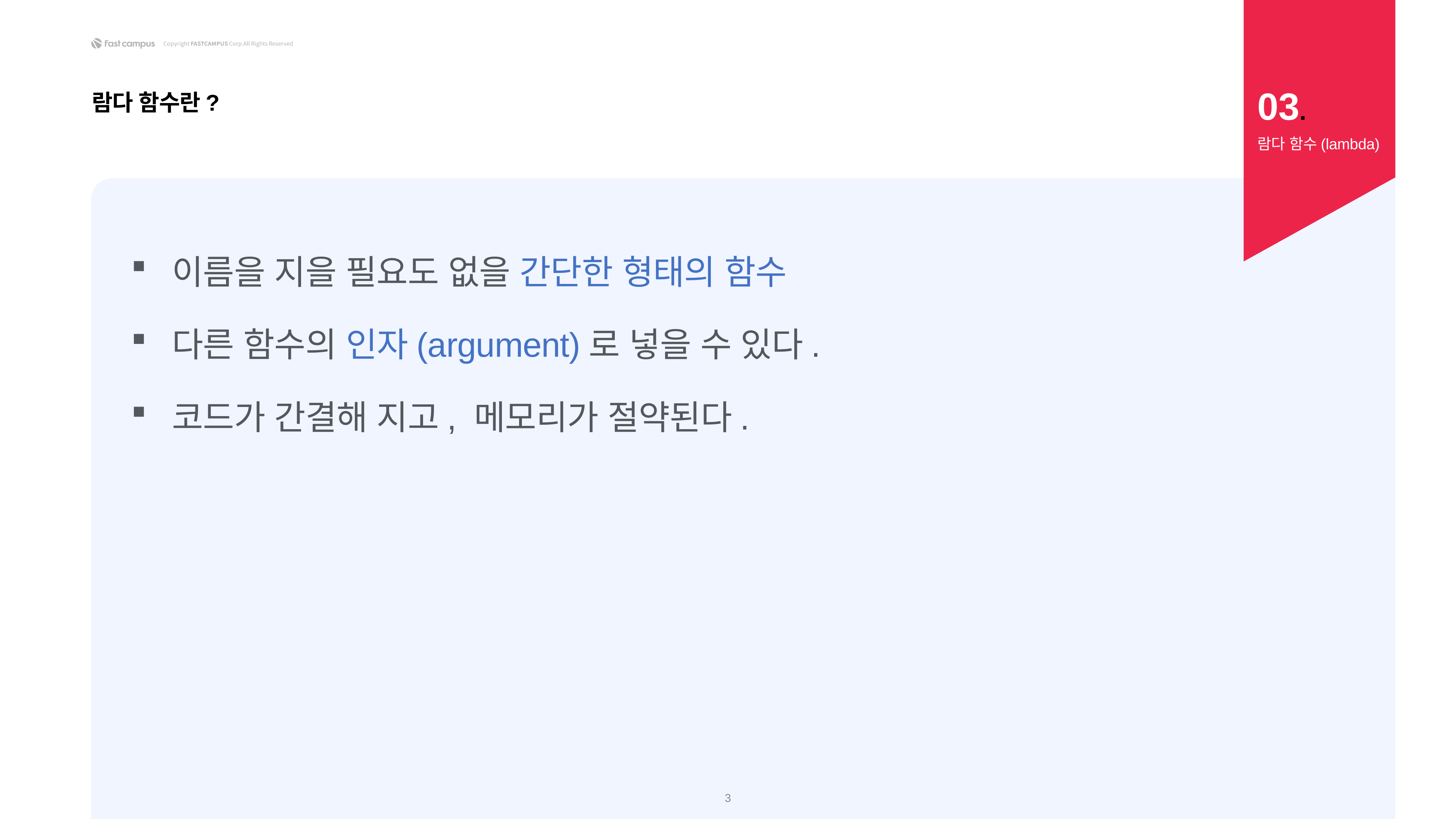

03.
람다 함수란?
람다 함수(lambda)
이름을 지을 필요도 없을 간단한 형태의 함수
다른 함수의 인자(argument)로 넣을 수 있다.
코드가 간결해 지고, 메모리가 절약된다.
3